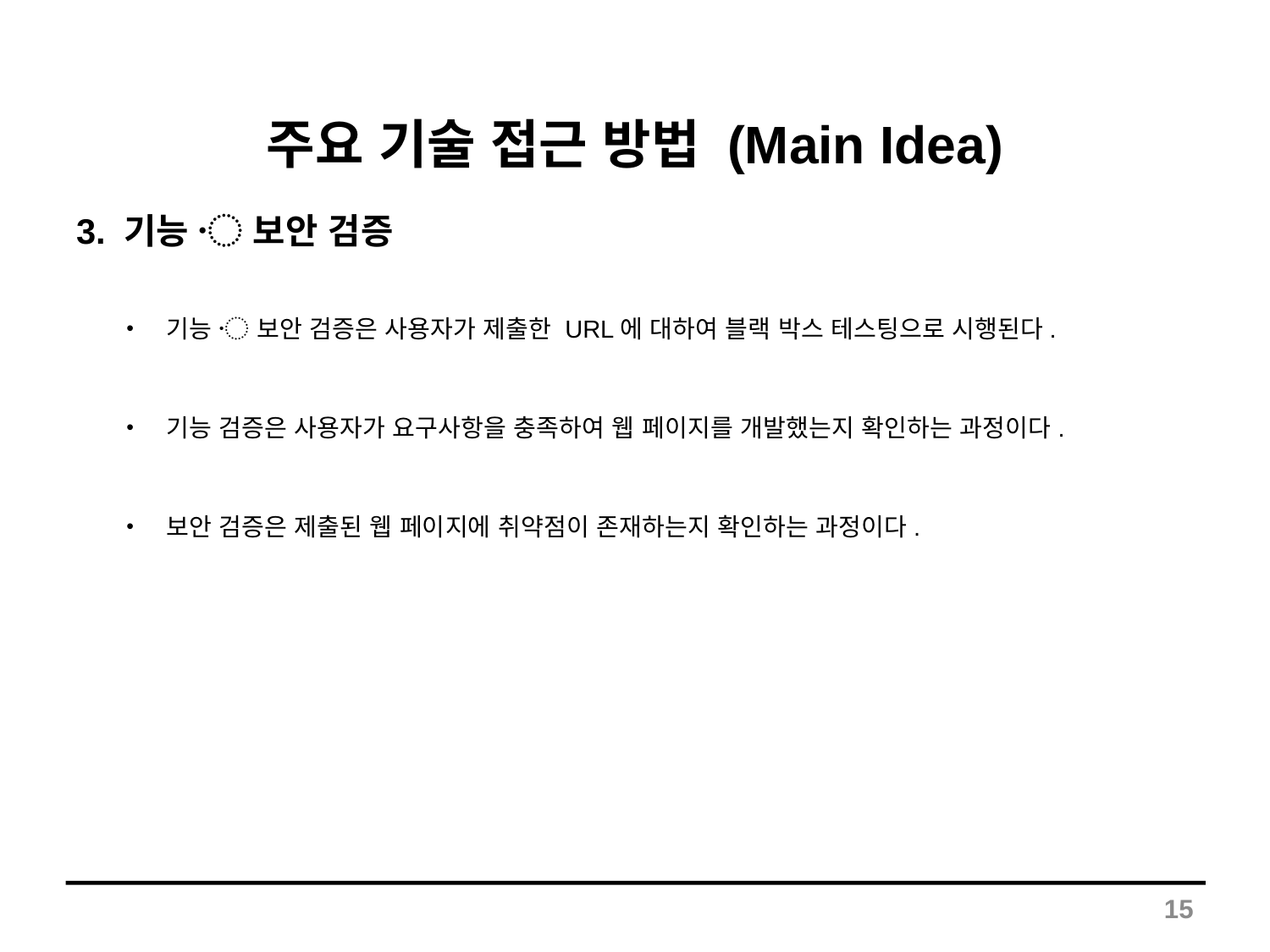

# 주요 기술 접근 방법 (Main Idea)
3. 기능 〮 보안 검증

기능 〮 보안 검증은 사용자가 제출한 URL에 대하여 블랙 박스 테스팅으로 시행된다.

기능 검증은 사용자가 요구사항을 충족하여 웹 페이지를 개발했는지 확인하는 과정이다.

보안 검증은 제출된 웹 페이지에 취약점이 존재하는지 확인하는 과정이다.

15